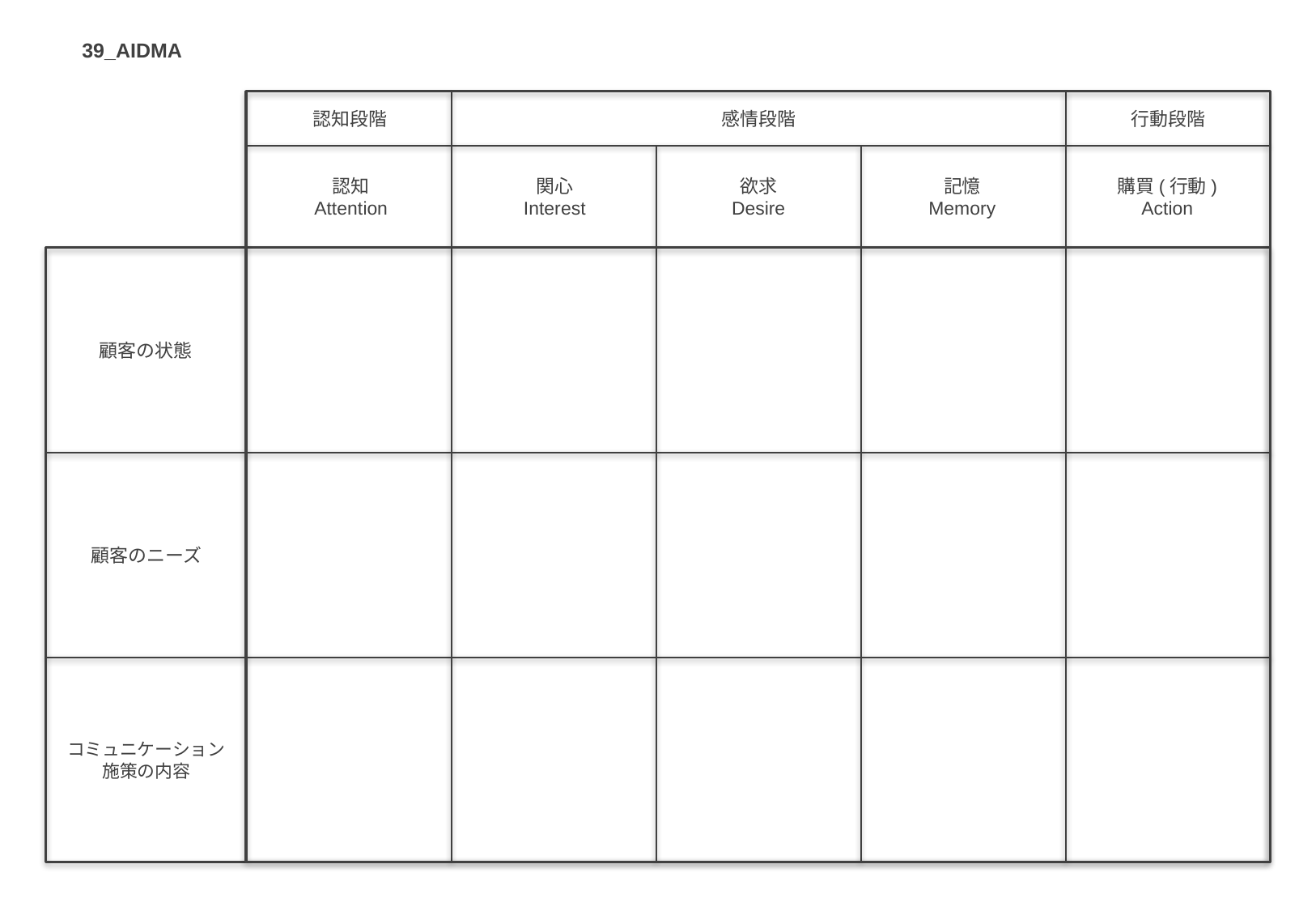

39_AIDMA

認知段階
感情段階
行動段階
認知
Attention
関心
Interest
欲求
Desire
記憶
Memory
購買(行動)
Action

顧客の状態
顧客のニーズ
コミュニケーション
施策の内容